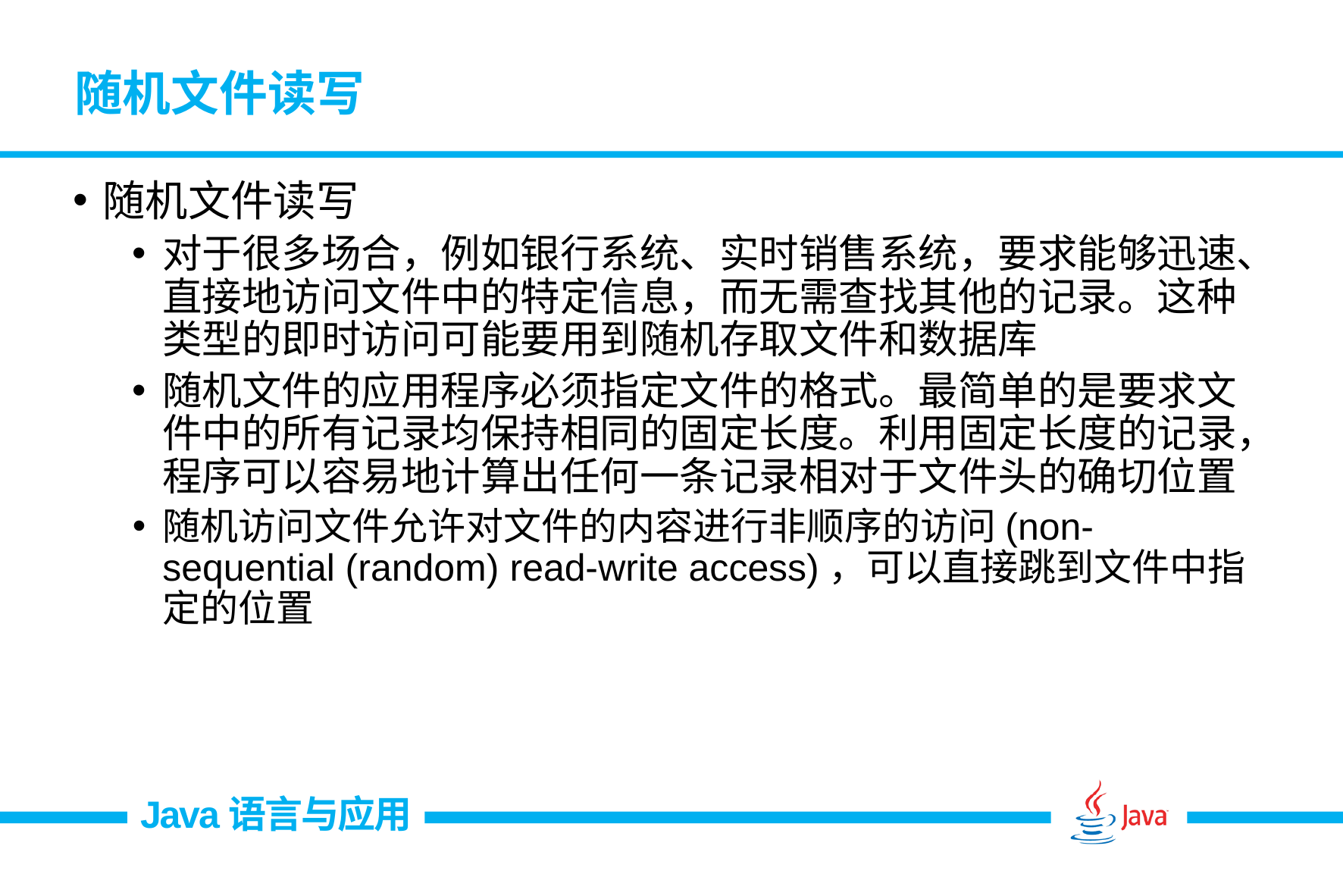

# 随机文件读写
随机文件读写
对于很多场合，例如银行系统、实时销售系统，要求能够迅速、直接地访问文件中的特定信息，而无需查找其他的记录。这种类型的即时访问可能要用到随机存取文件和数据库
随机文件的应用程序必须指定文件的格式。最简单的是要求文件中的所有记录均保持相同的固定长度。利用固定长度的记录，程序可以容易地计算出任何一条记录相对于文件头的确切位置
随机访问文件允许对文件的内容进行非顺序的访问(non-sequential (random) read-write access)，可以直接跳到文件中指定的位置

90